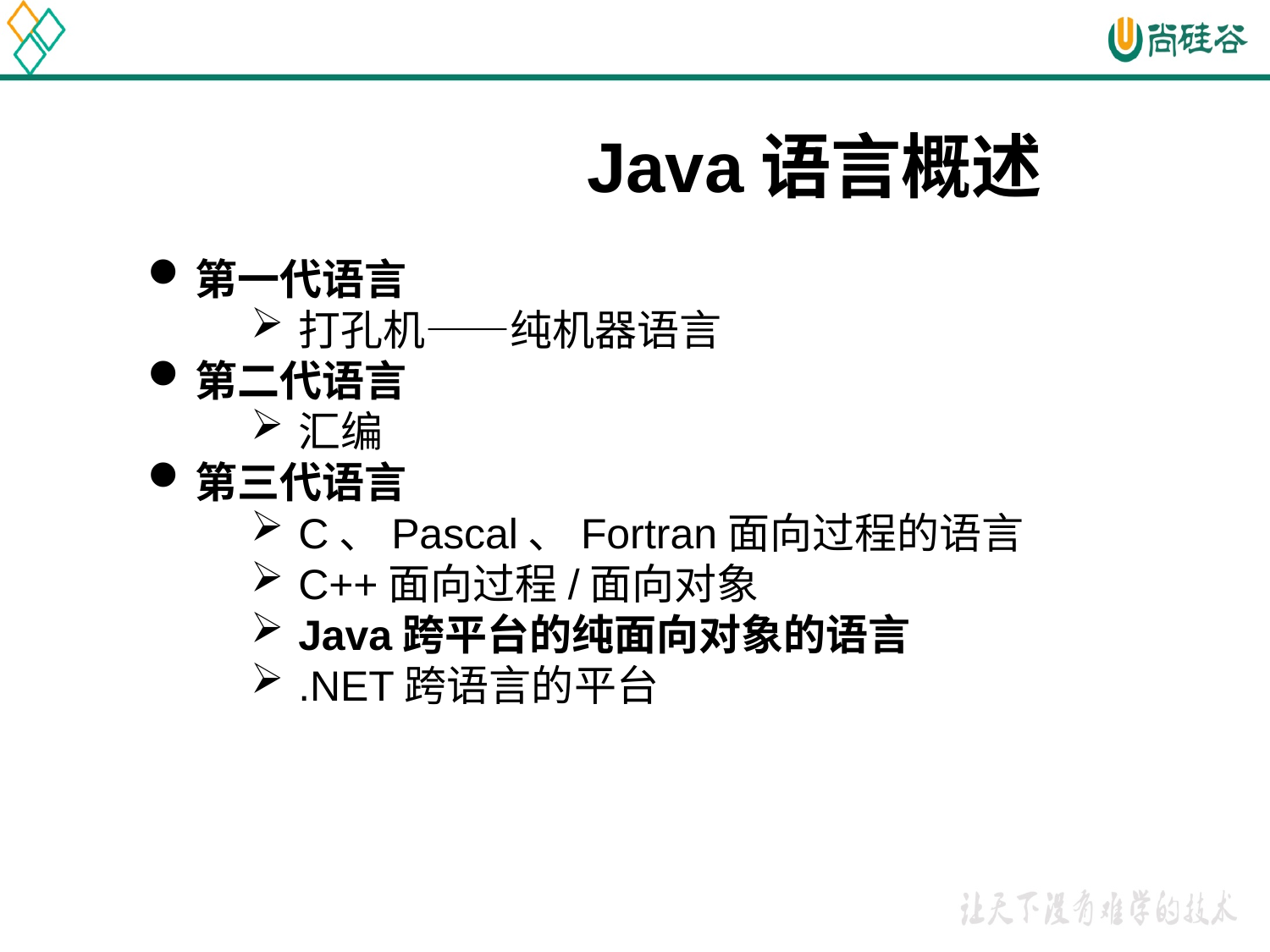

Java语言概述
第一代语言
打孔机——纯机器语言
第二代语言
汇编
第三代语言
C、Pascal、Fortran面向过程的语言
C++面向过程/面向对象
Java跨平台的纯面向对象的语言
.NET跨语言的平台